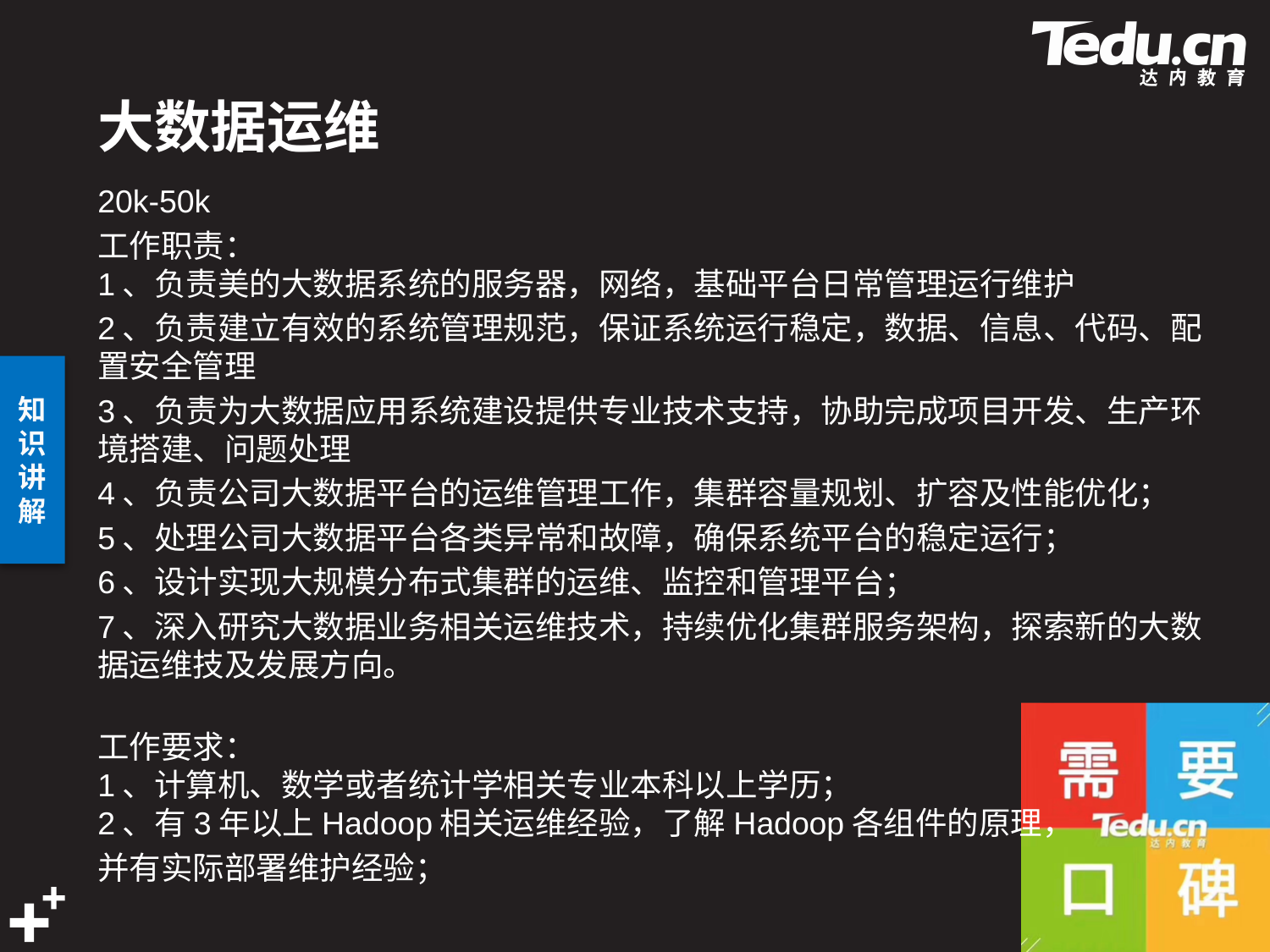

# 大数据运维
20k-50k
工作职责：
1、负责美的大数据系统的服务器，网络，基础平台日常管理运行维护
2、负责建立有效的系统管理规范，保证系统运行稳定，数据、信息、代码、配置安全管理
3、负责为大数据应用系统建设提供专业技术支持，协助完成项目开发、生产环境搭建、问题处理
4、负责公司大数据平台的运维管理工作，集群容量规划、扩容及性能优化；
5、处理公司大数据平台各类异常和故障，确保系统平台的稳定运行；
6、设计实现大规模分布式集群的运维、监控和管理平台；
7、深入研究大数据业务相关运维技术，持续优化集群服务架构，探索新的大数据运维技及发展方向。
工作要求：
1、计算机、数学或者统计学相关专业本科以上学历； 
2、有3年以上Hadoop相关运维经验，了解Hadoop各组件的原理，
并有实际部署维护经验；